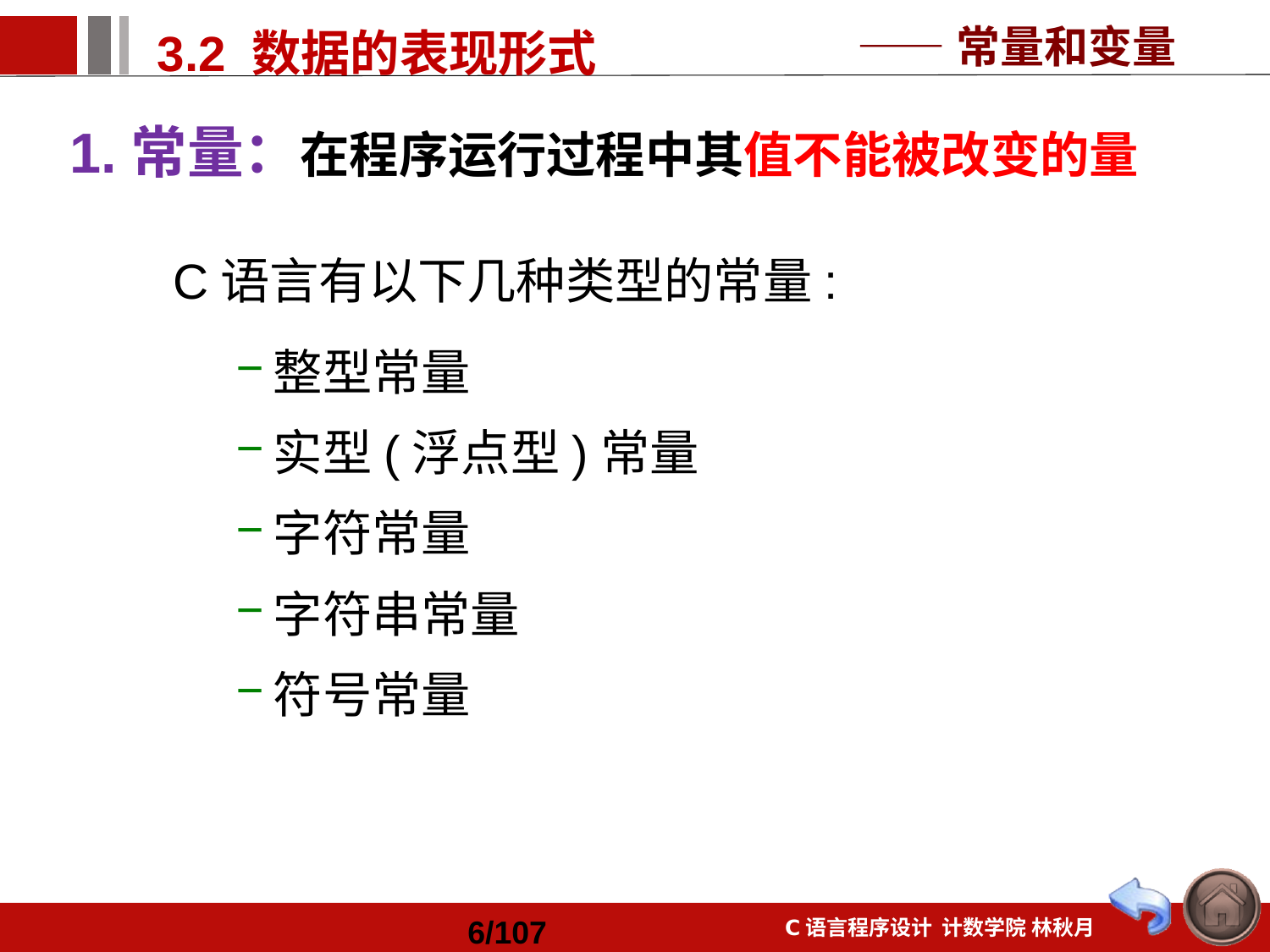

——常量和变量
1.常量：在程序运行过程中其值不能被改变的量
C语言有以下几种类型的常量:
整型常量
实型(浮点型)常量
字符常量
字符串常量
符号常量